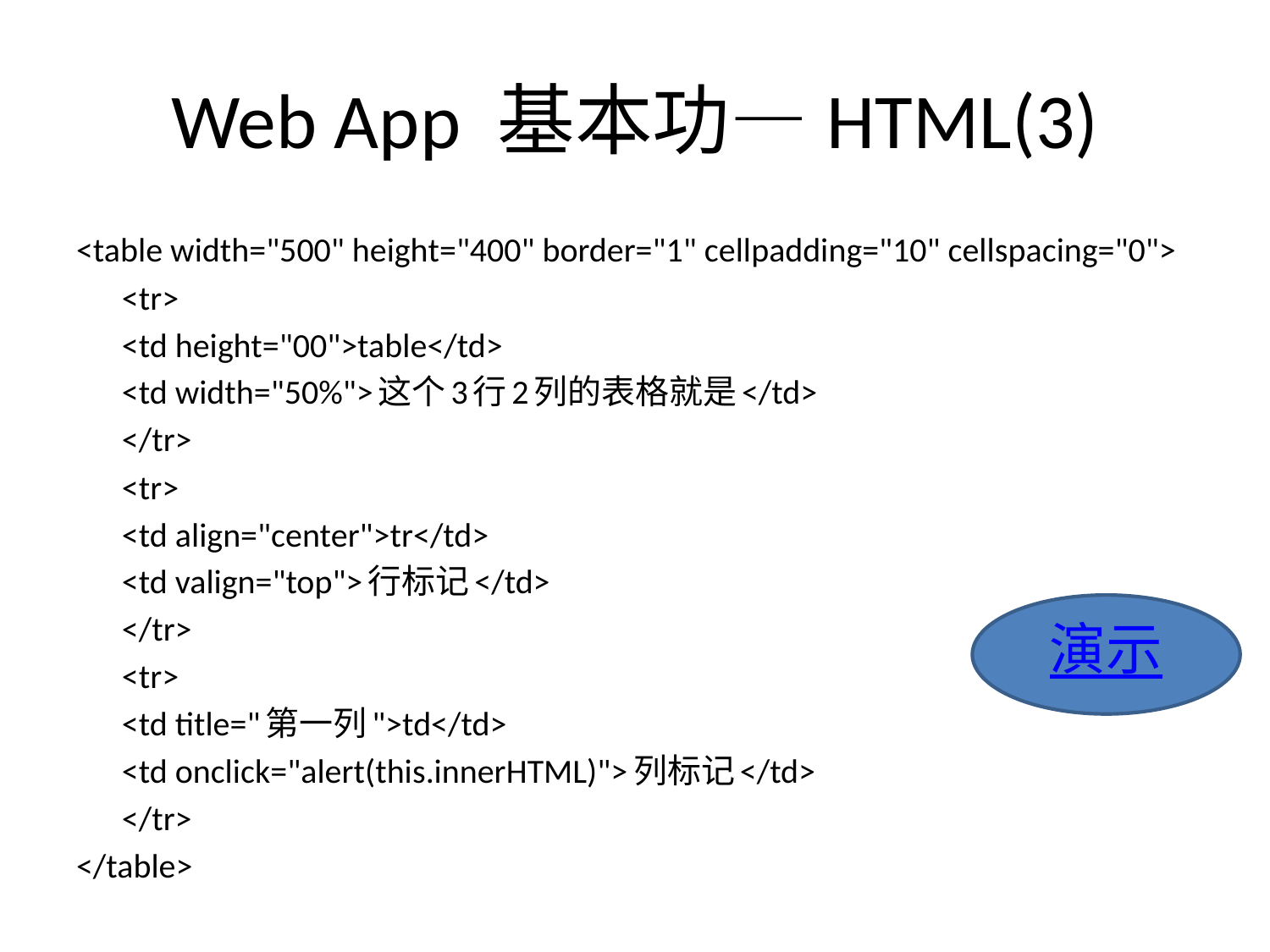

# Web App 基本功—HTML(3)
<table width="500" height="400" border="1" cellpadding="10" cellspacing="0">
	<tr>
		<td height="00">table</td>
		<td width="50%">这个3行2列的表格就是</td>
	</tr>
	<tr>
		<td align="center">tr</td>
		<td valign="top">行标记</td>
	</tr>
	<tr>
		<td title="第一列">td</td>
		<td onclick="alert(this.innerHTML)">列标记</td>
	</tr>
</table>
演示